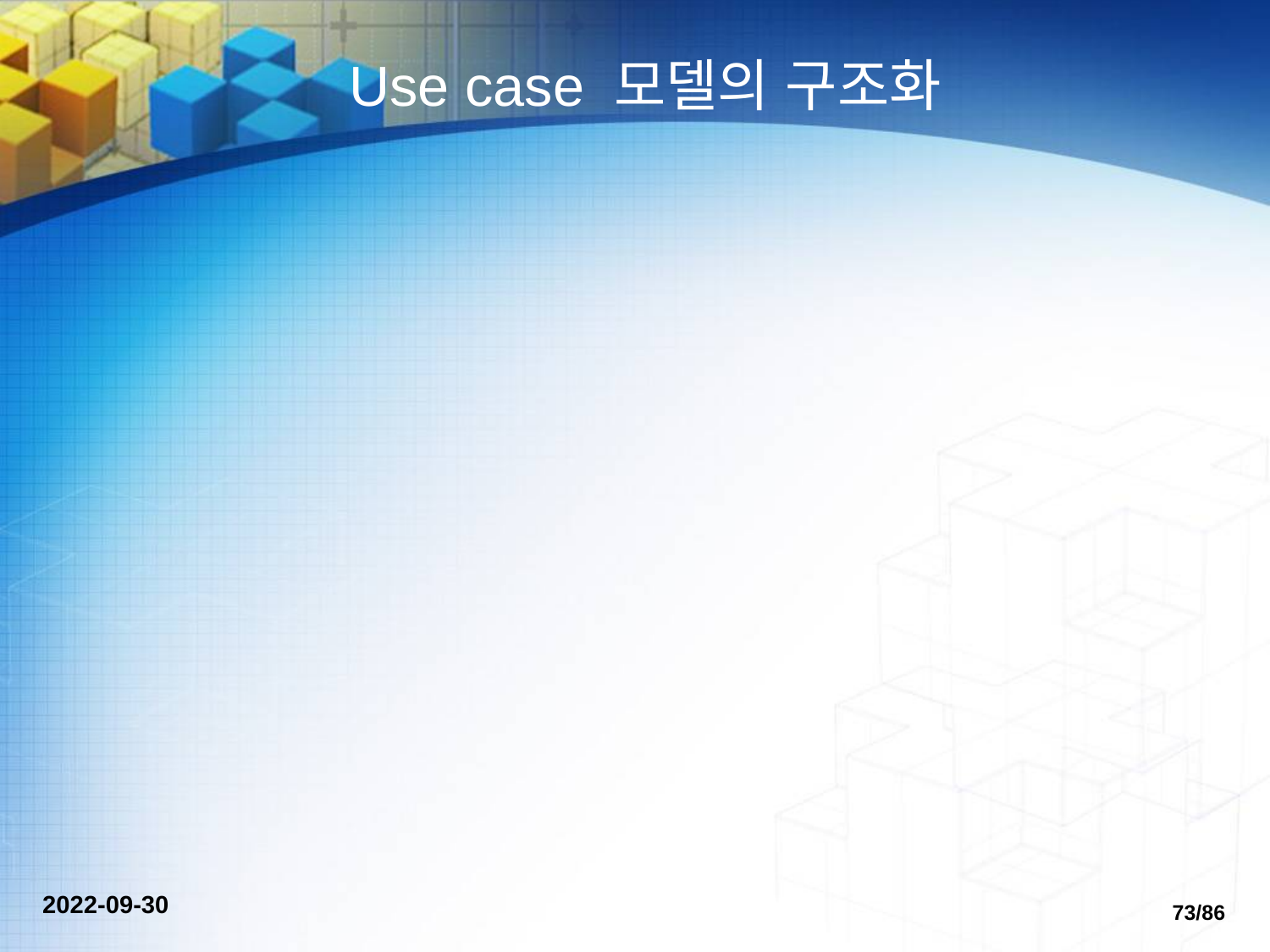

# Use case 모델의 구조화

2022-09-30
73/86